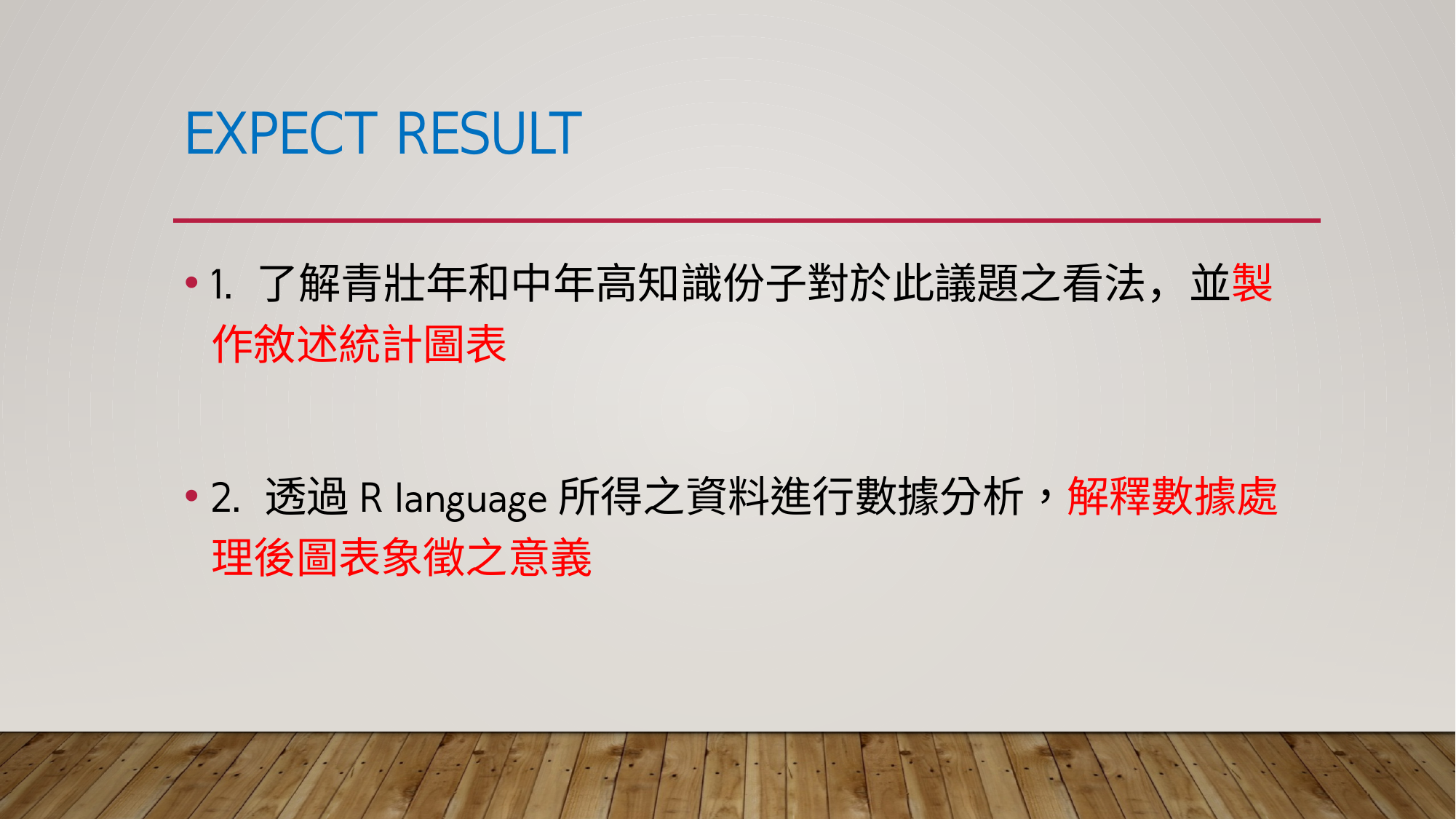

# Expect result
1. 了解青壯年和中年高知識份子對於此議題之看法，並製作敘述統計圖表

2. 透過R language所得之資料進行數據分析，解釋數據處理後圖表象徵之意義